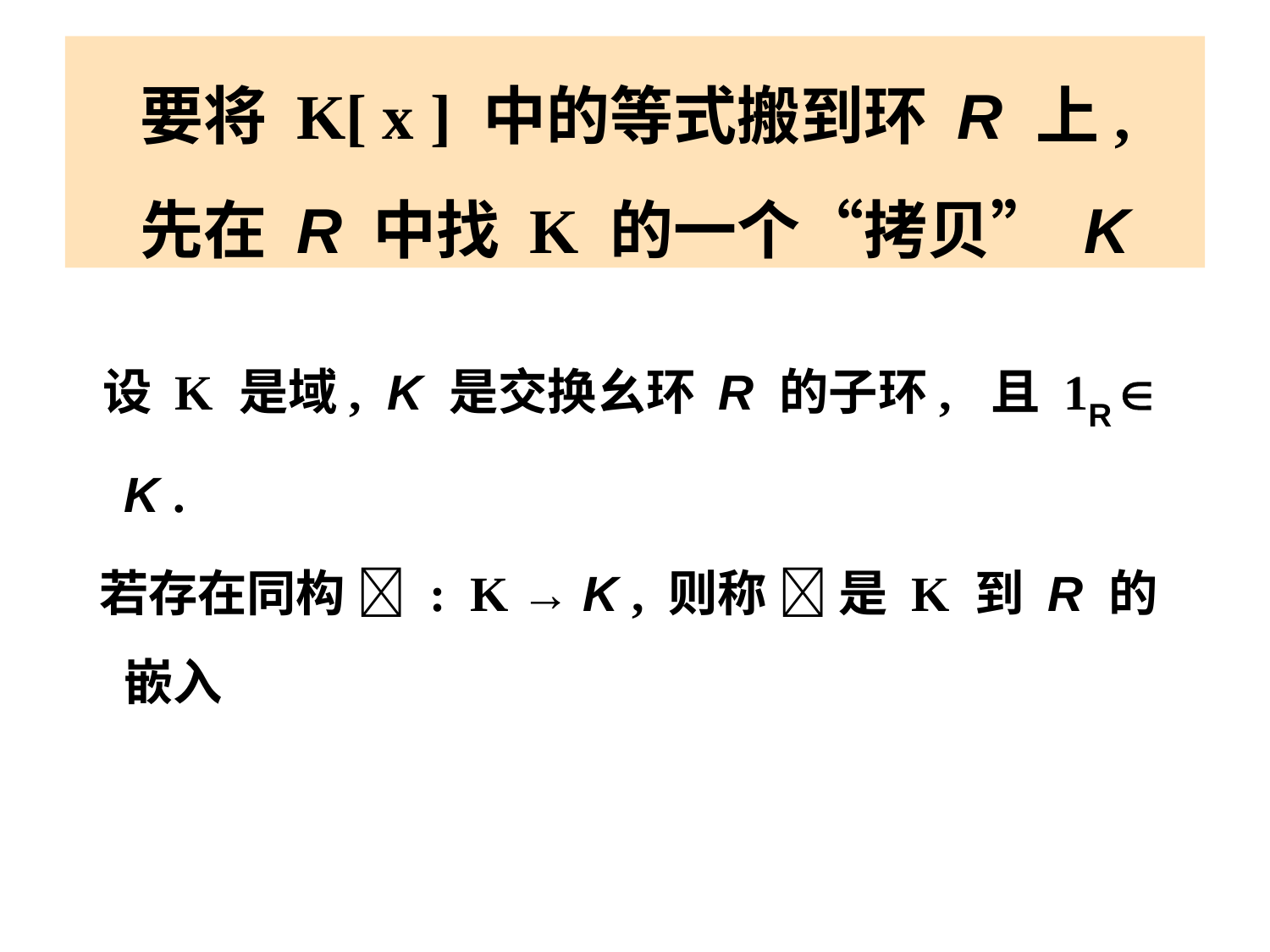

要将 K[ x ] 中的等式搬到环 R 上,
先在 R 中找 K 的一个“拷贝” K
 设 K 是域,  K 是交换幺环 R 的子环,  且 1R ∈ K .
 若存在同构 σ :  K → K , 则称 σ 是 K 到 R 的嵌入